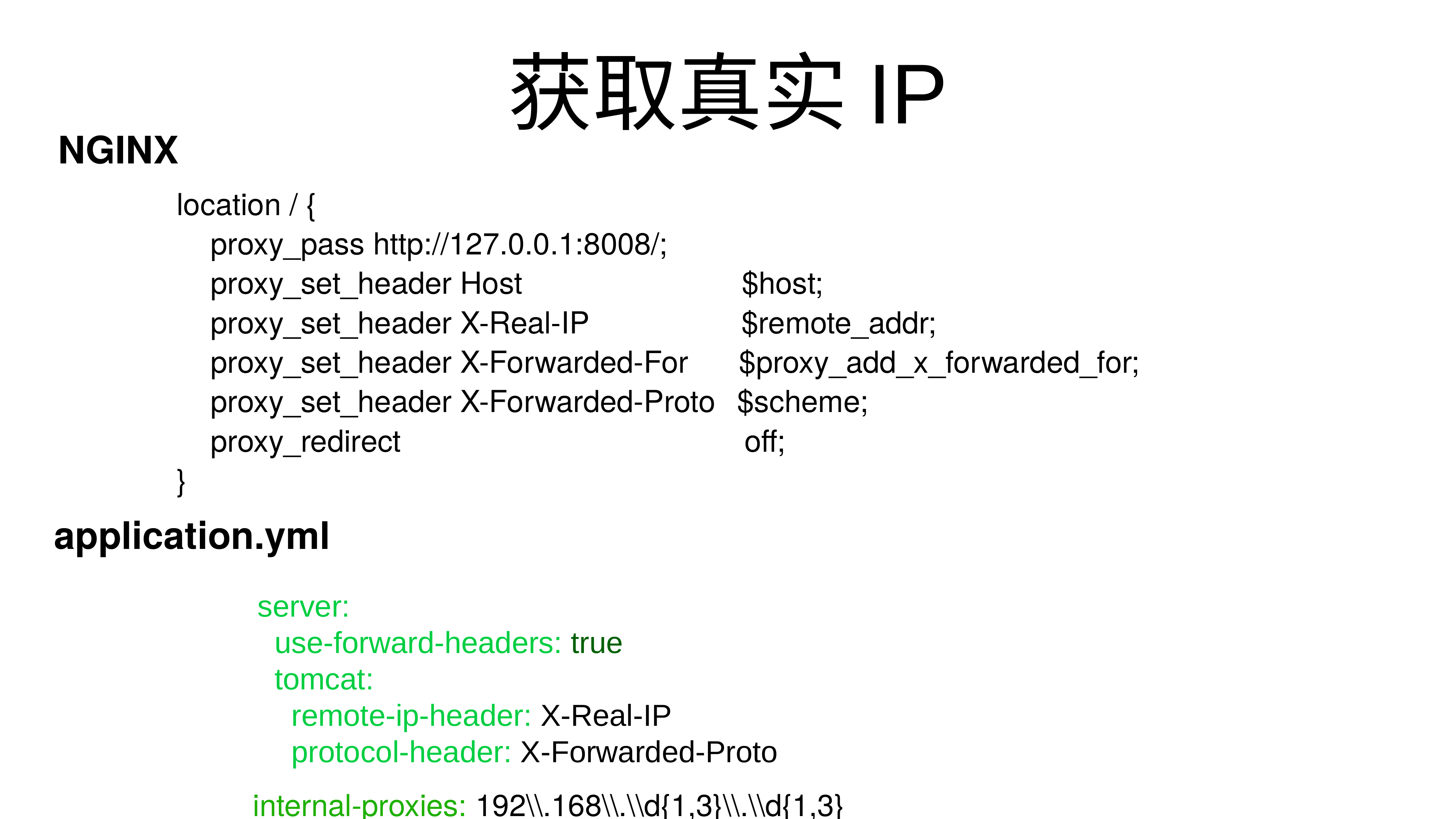

# 获取真实IP
NGINX
location / {
    proxy_pass http://127.0.0.1:8008/;
    proxy_set_header Host                          $host;
    proxy_set_header X-Real-IP                  $remote_addr;
    proxy_set_header X-Forwarded-For      $proxy_add_x_forwarded_for;
    proxy_set_header X-Forwarded-Proto   $scheme;
    proxy_redirect                                         off;
}
application.yml
server:
  use-forward-headers: true
  tomcat:
    remote-ip-header: X-Real-IP
    protocol-header: X-Forwarded-Proto
internal-proxies: 192\\.168\\.\\d{1,3}\\.\\d{1,3}